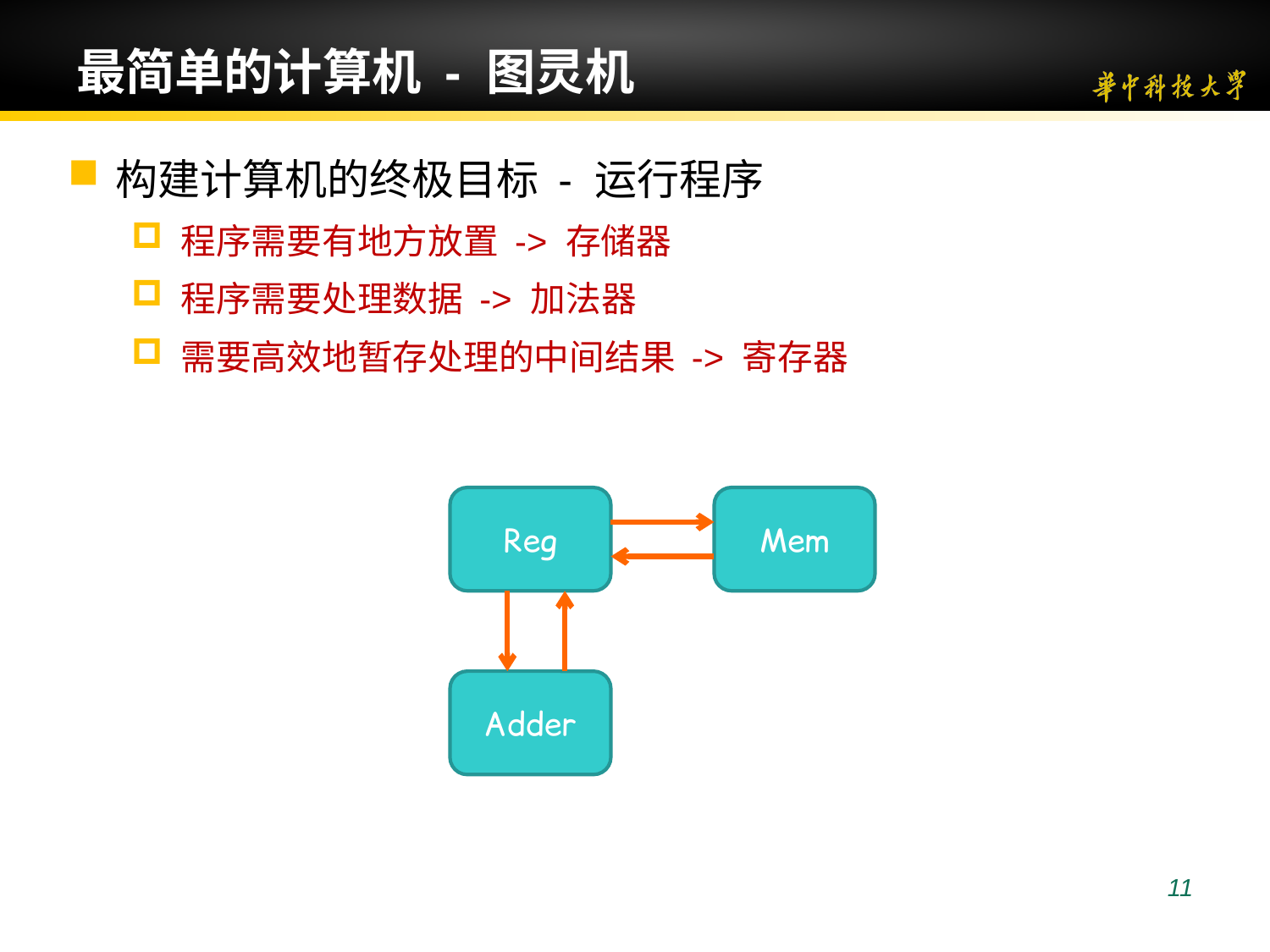

11
# 最简单的计算机 - 图灵机
构建计算机的终极目标 - 运行程序
程序需要有地方放置 -> 存储器
程序需要处理数据 -> 加法器
需要高效地暂存处理的中间结果 -> 寄存器
Reg
Mem
Adder